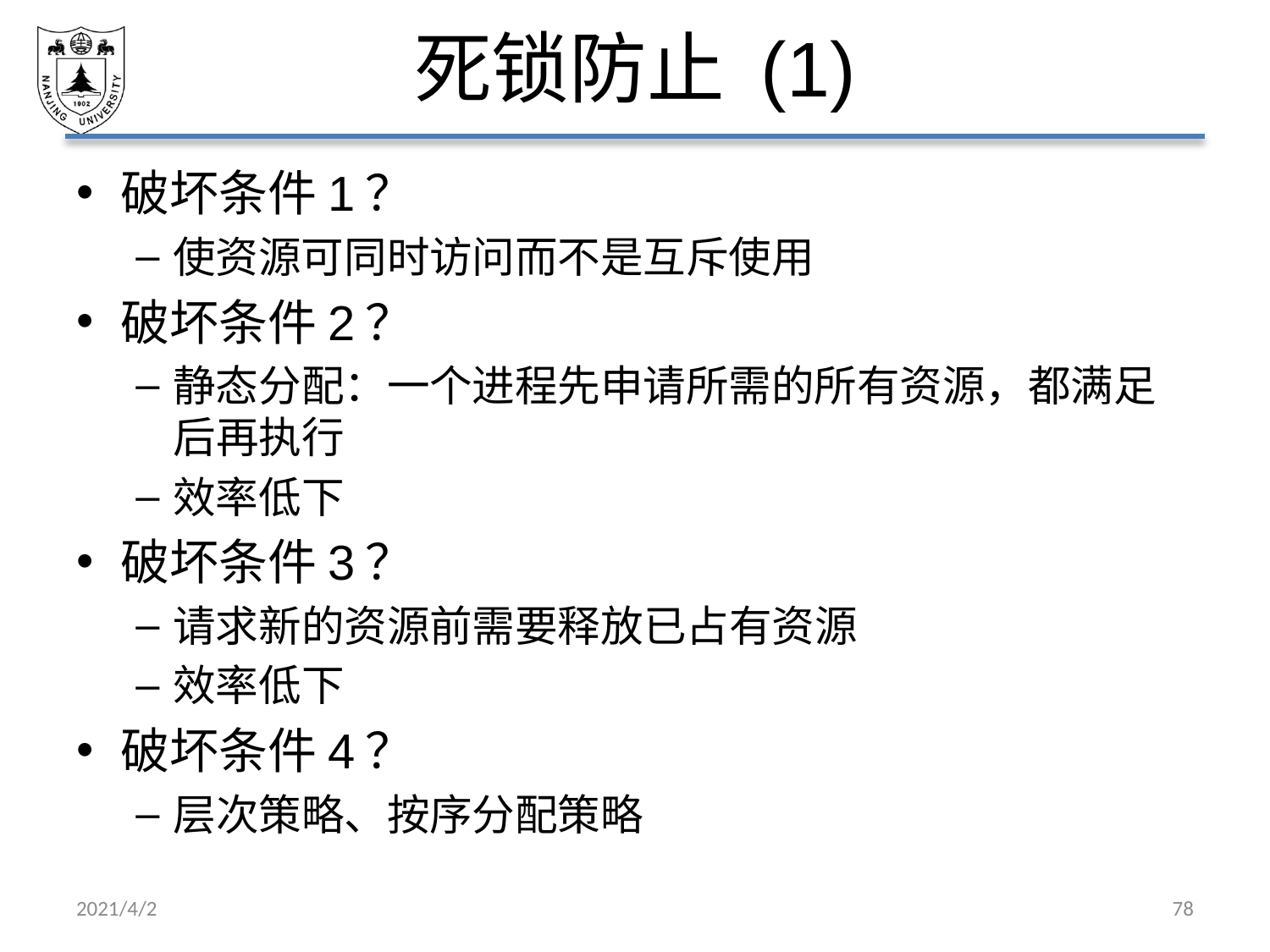

# 死锁防止 (1)
破坏条件1？
使资源可同时访问而不是互斥使用
破坏条件2？
静态分配：一个进程先申请所需的所有资源，都满足后再执行
效率低下
破坏条件3？
请求新的资源前需要释放已占有资源
效率低下
破坏条件4？
层次策略、按序分配策略
2021/4/2
78